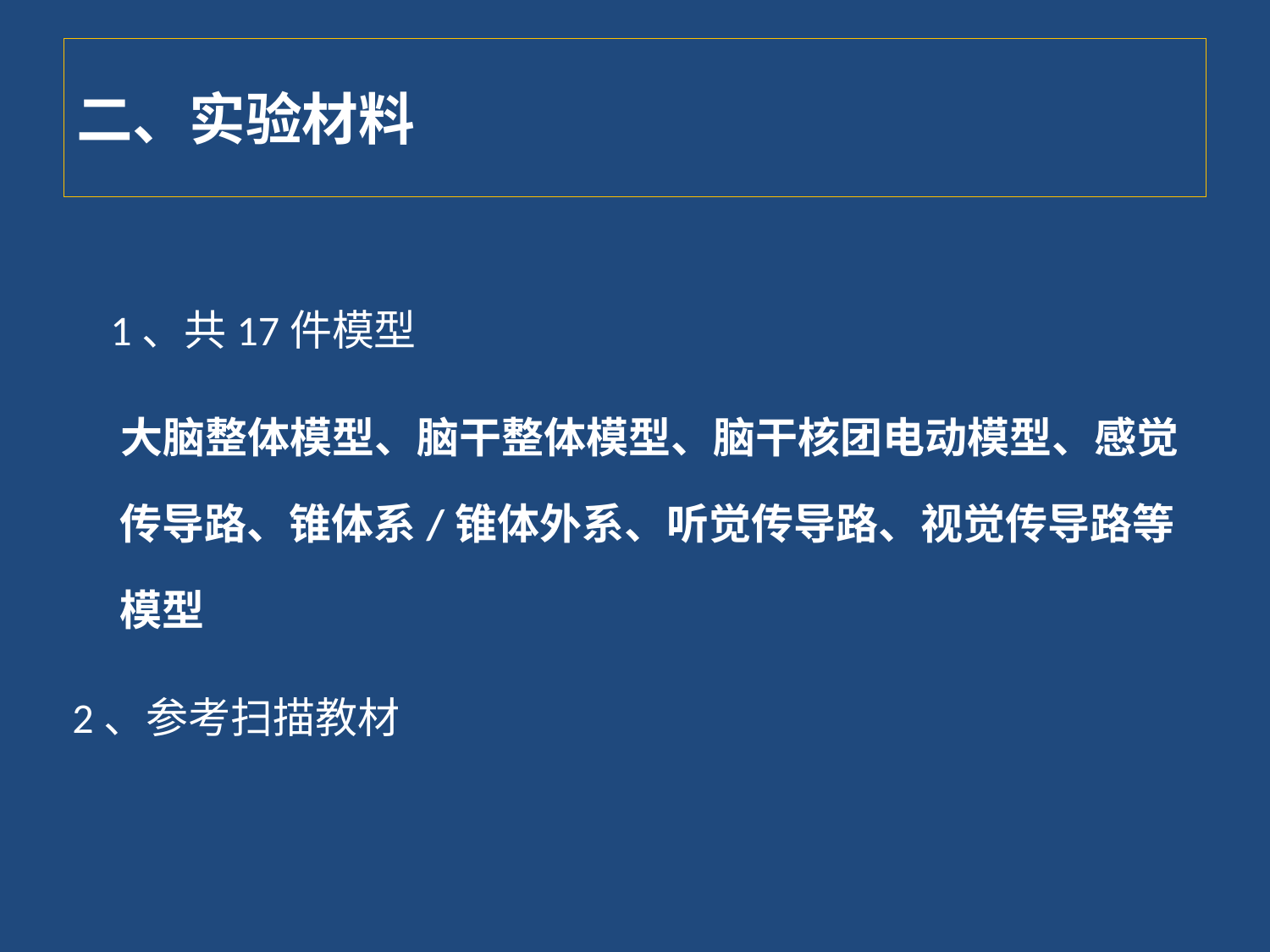

# 二、实验材料
    1、共17件模型
    大脑整体模型、脑干整体模型、脑干核团电动模型、感觉传导路、锥体系/锥体外系、听觉传导路、视觉传导路等模型
2、参考扫描教材